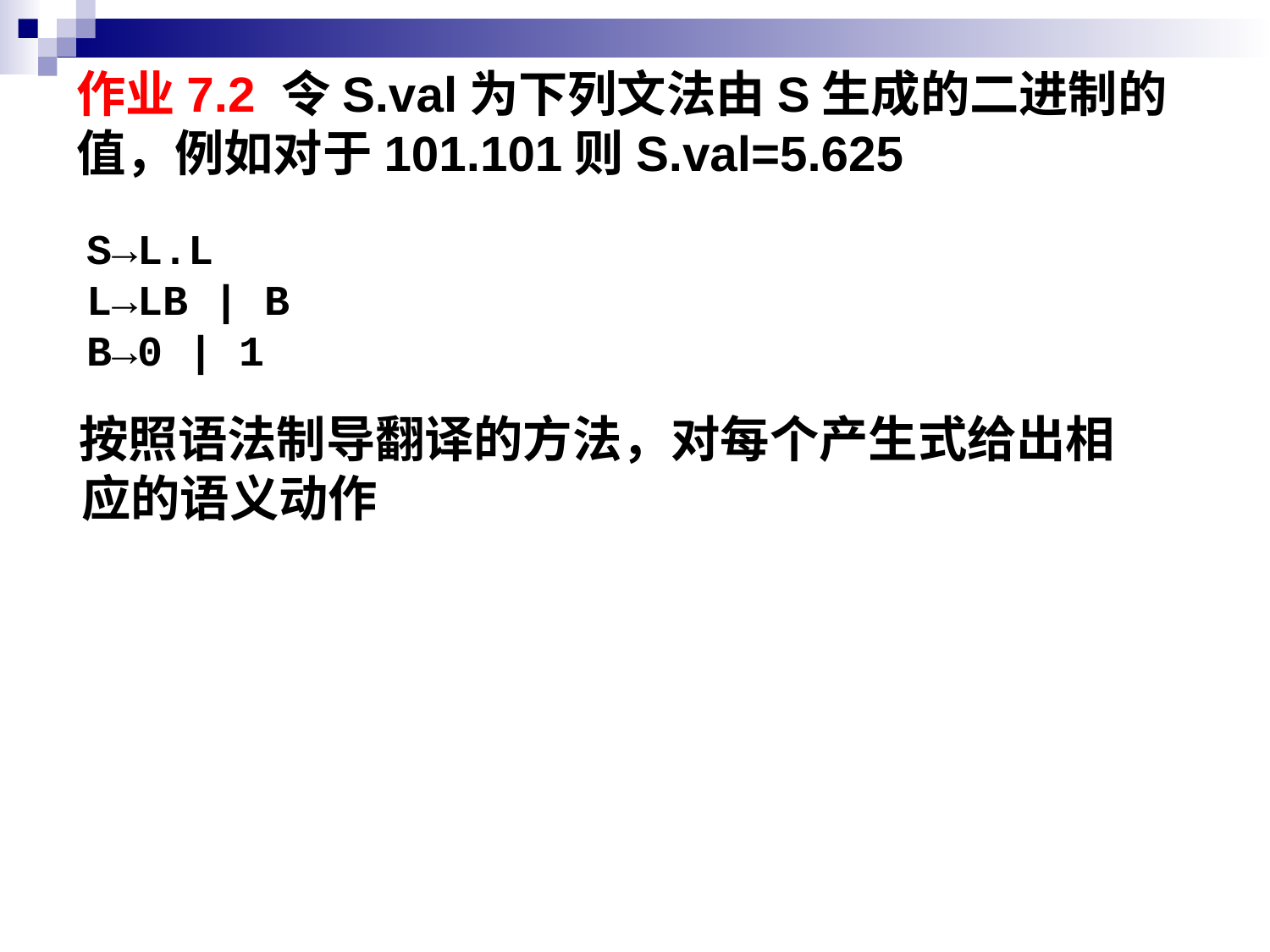

# 作业7.2 令S.val为下列文法由S生成的二进制的值，例如对于101.101则S.val=5.625
S→L.L
L→LB | B
B→0 | 1
   按照语法制导翻译的方法，对每个产生式给出相应的语义动作